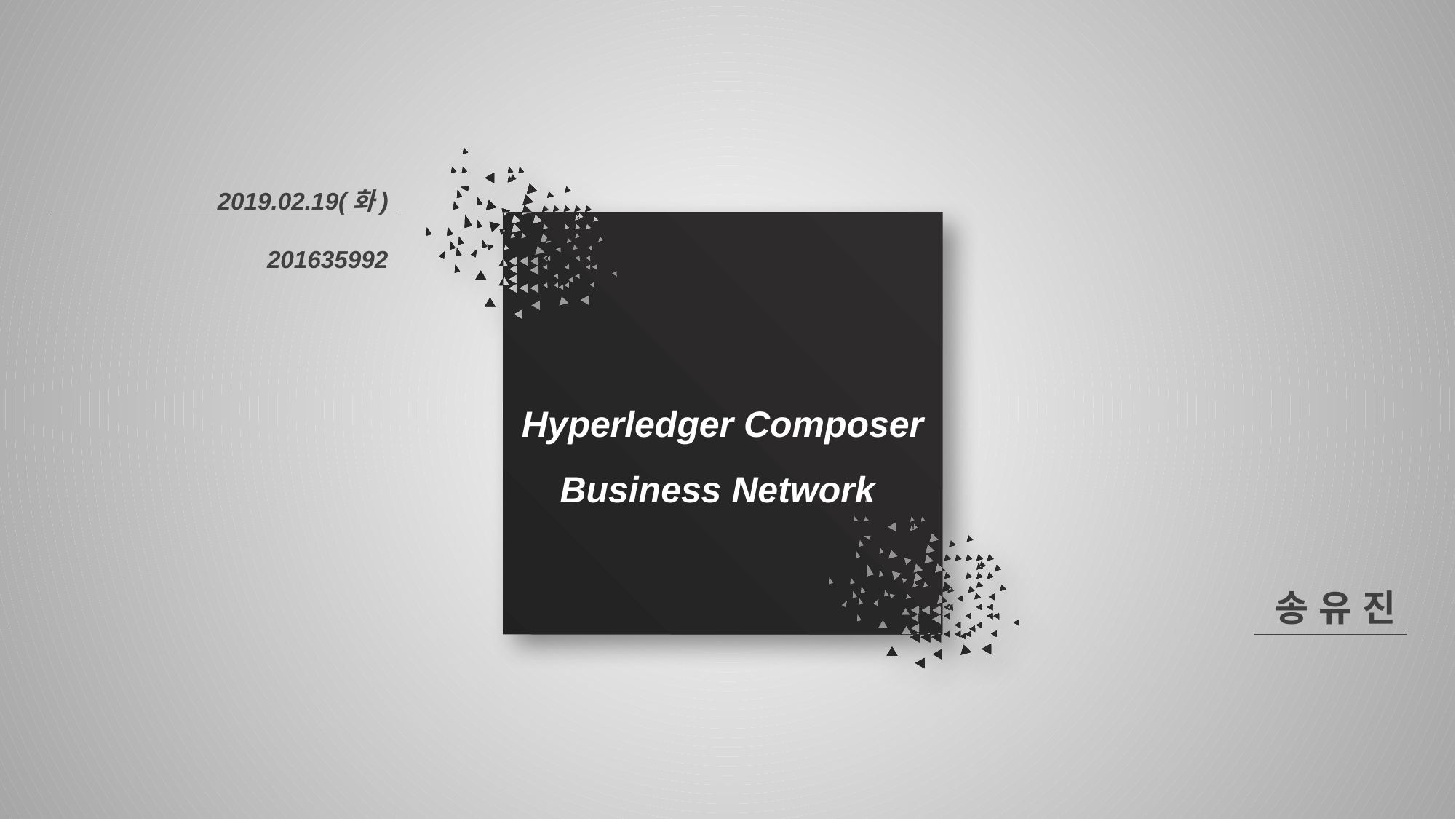

2019.02.19(화)
201635992
Hyperledger Composer
Business Network
송 유 진